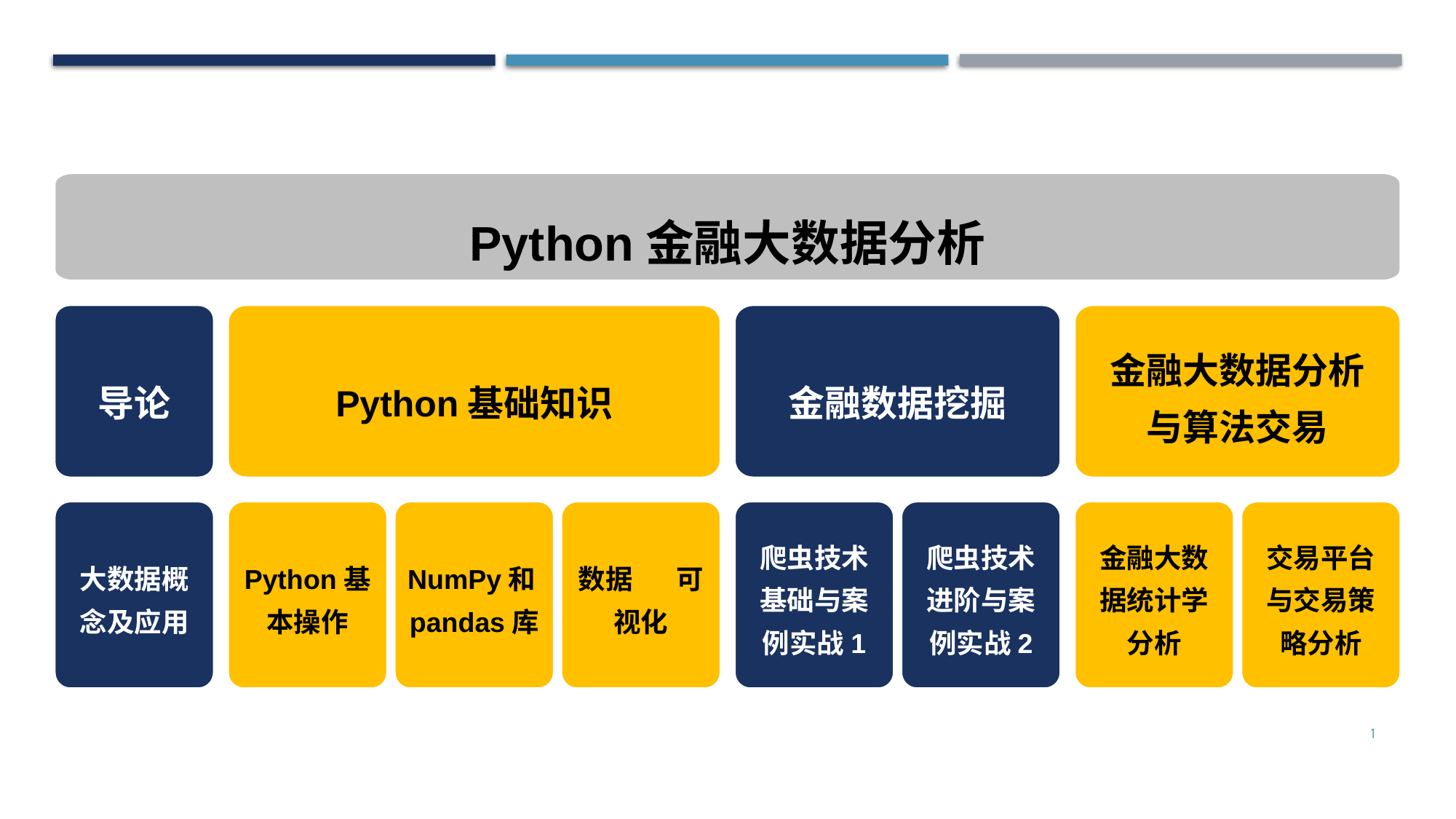

Python金融大数据分析
导论
Python基础知识
金融数据挖掘
金融大数据分析与算法交易
大数据概念及应用
Python基本操作
NumPy和pandas库
数据       可视化
爬虫技术基础与案例实战1
爬虫技术进阶与案例实战2
金融大数据统计学分析
交易平台与交易策略分析
1